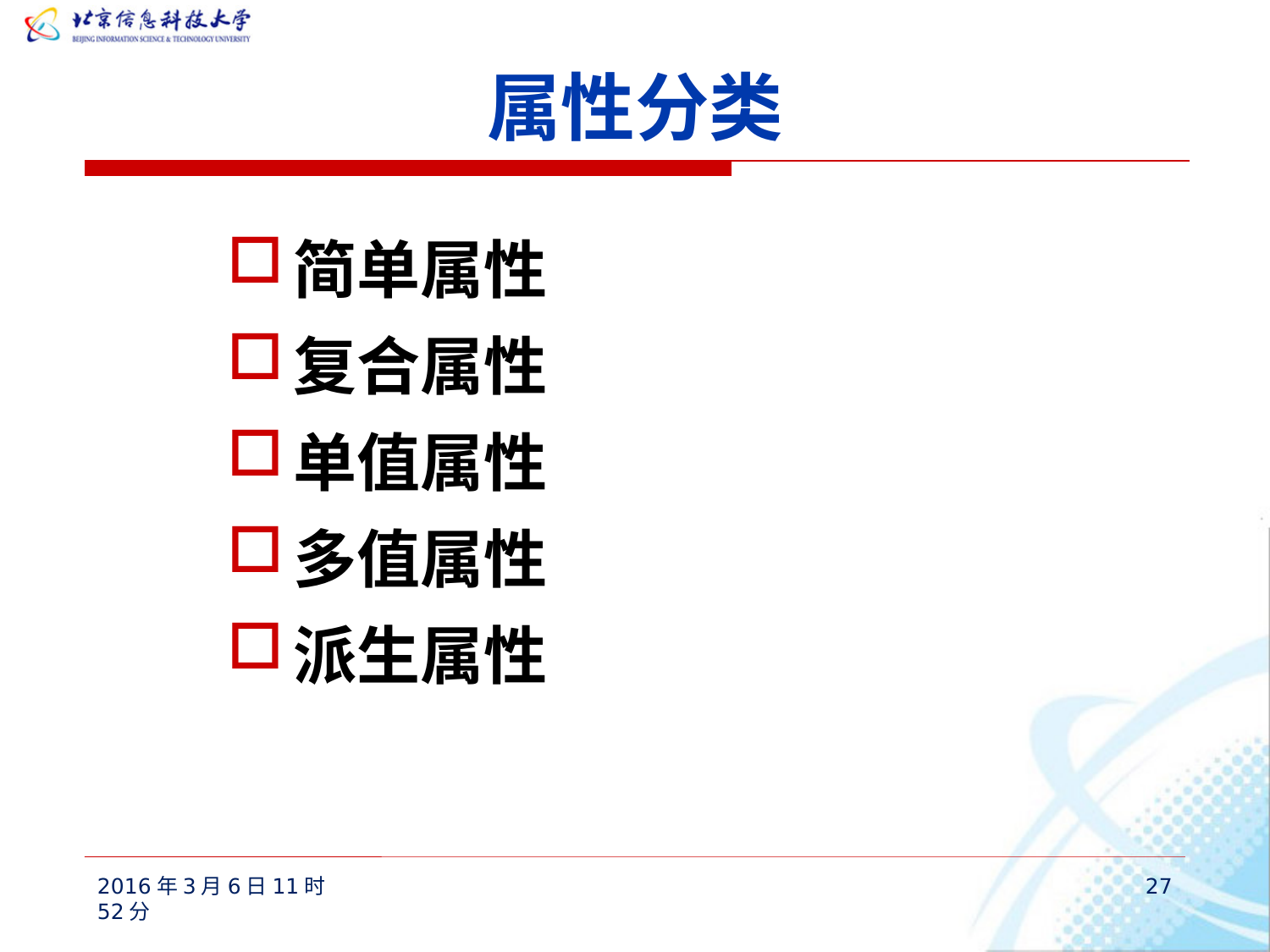

# 属性分类
简单属性
复合属性
单值属性
多值属性
派生属性
2016年3月6日11时52分
27